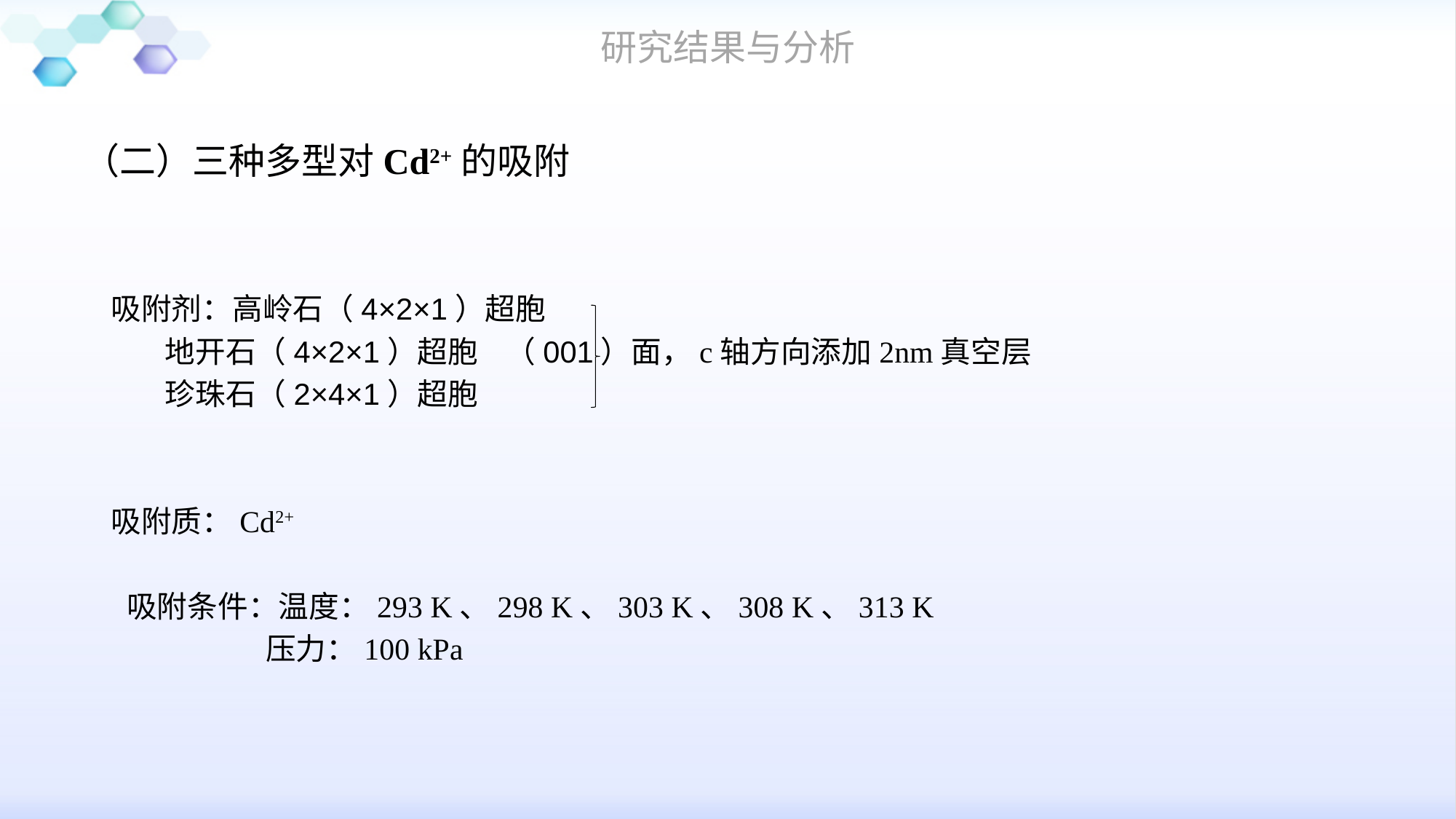

# 研究结果与分析
（二）三种多型对Cd2+的吸附

   吸附剂：高岭石（4×2×1）超胞
           地开石（4×2×1）超胞    （001）面，c轴方向添加2nm真空层
           珍珠石（2×4×1）超胞

   吸附质：Cd2+

         吸附条件：温度：293 K、298 K、303 K、308 K、313 K
                          压力：100 kPa